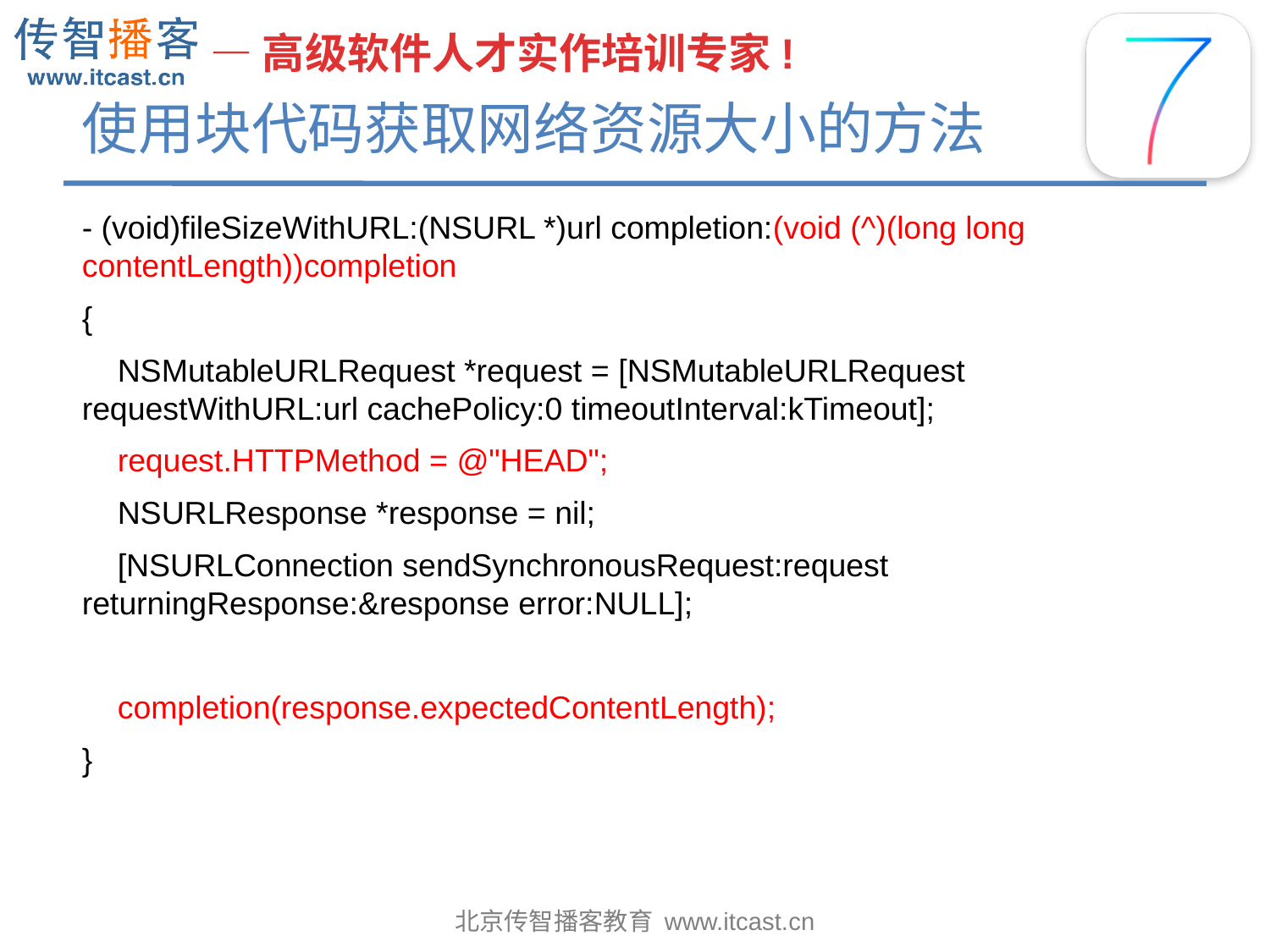

# 使用块代码获取网络资源大小的方法
- (void)fileSizeWithURL:(NSURL *)url completion:(void (^)(long long contentLength))completion
{
    NSMutableURLRequest *request = [NSMutableURLRequest requestWithURL:url cachePolicy:0 timeoutInterval:kTimeout];
    request.HTTPMethod = @"HEAD";
    NSURLResponse *response = nil;
    [NSURLConnection sendSynchronousRequest:request returningResponse:&response error:NULL];

    completion(response.expectedContentLength);
}